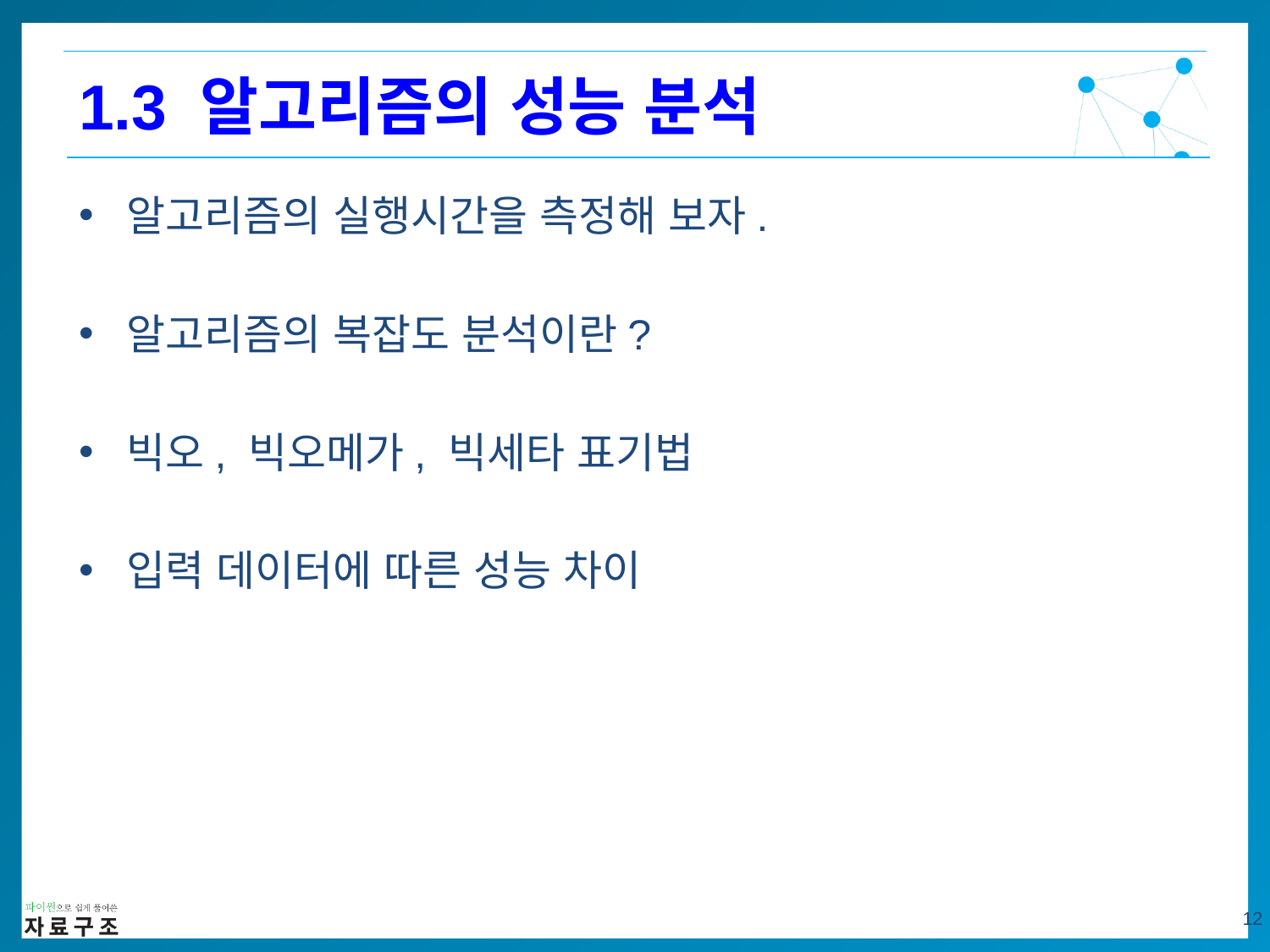

1.3 알고리즘의 성능 분석
알고리즘의 실행시간을 측정해 보자.

알고리즘의 복잡도 분석이란?

빅오, 빅오메가, 빅세타 표기법

입력 데이터에 따른 성능 차이